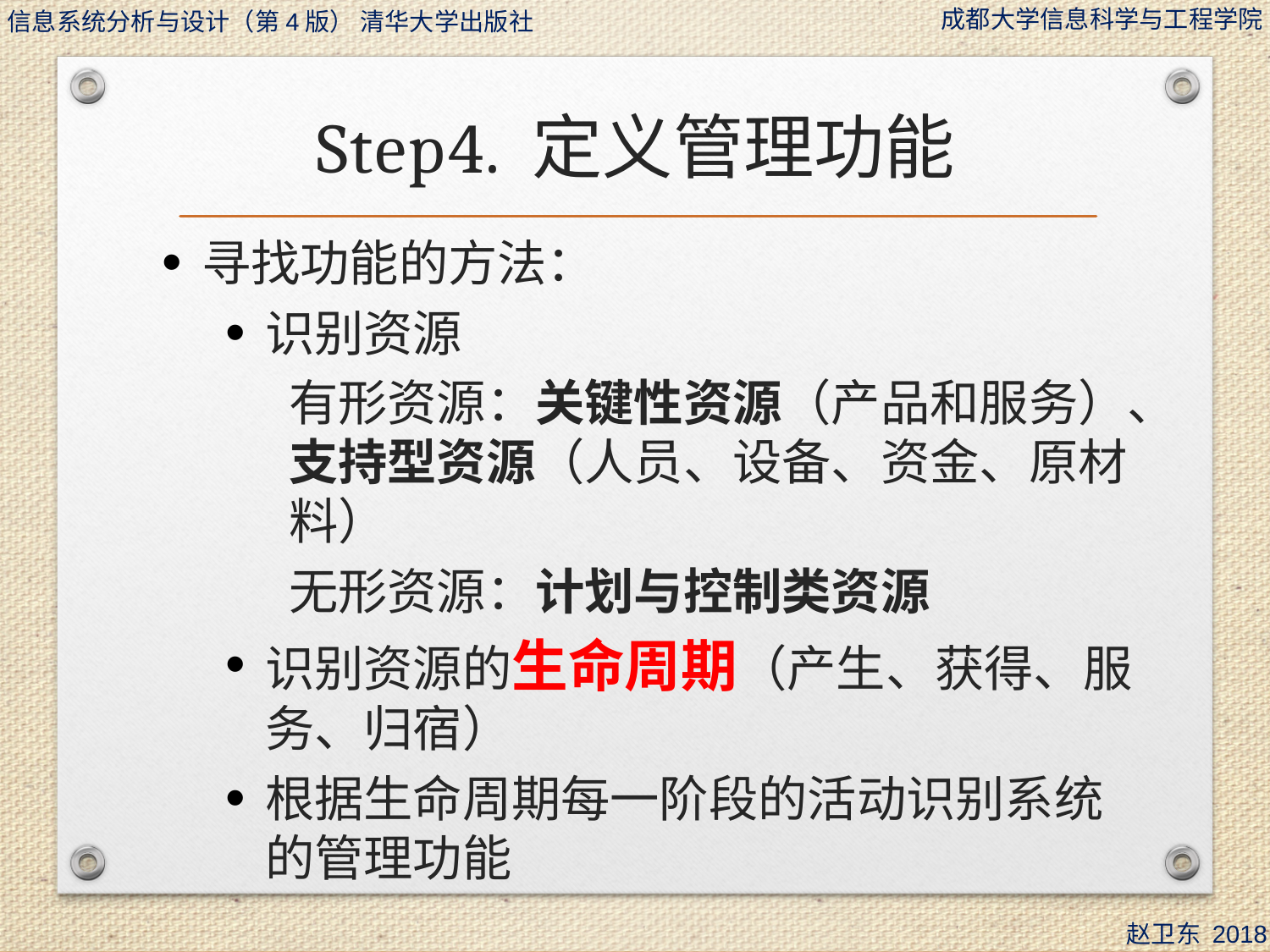

# Step4. 定义管理功能
寻找功能的方法：
识别资源
有形资源：关键性资源（产品和服务）、支持型资源（人员、设备、资金、原材料）
无形资源：计划与控制类资源
识别资源的生命周期（产生、获得、服务、归宿）
根据生命周期每一阶段的活动识别系统的管理功能